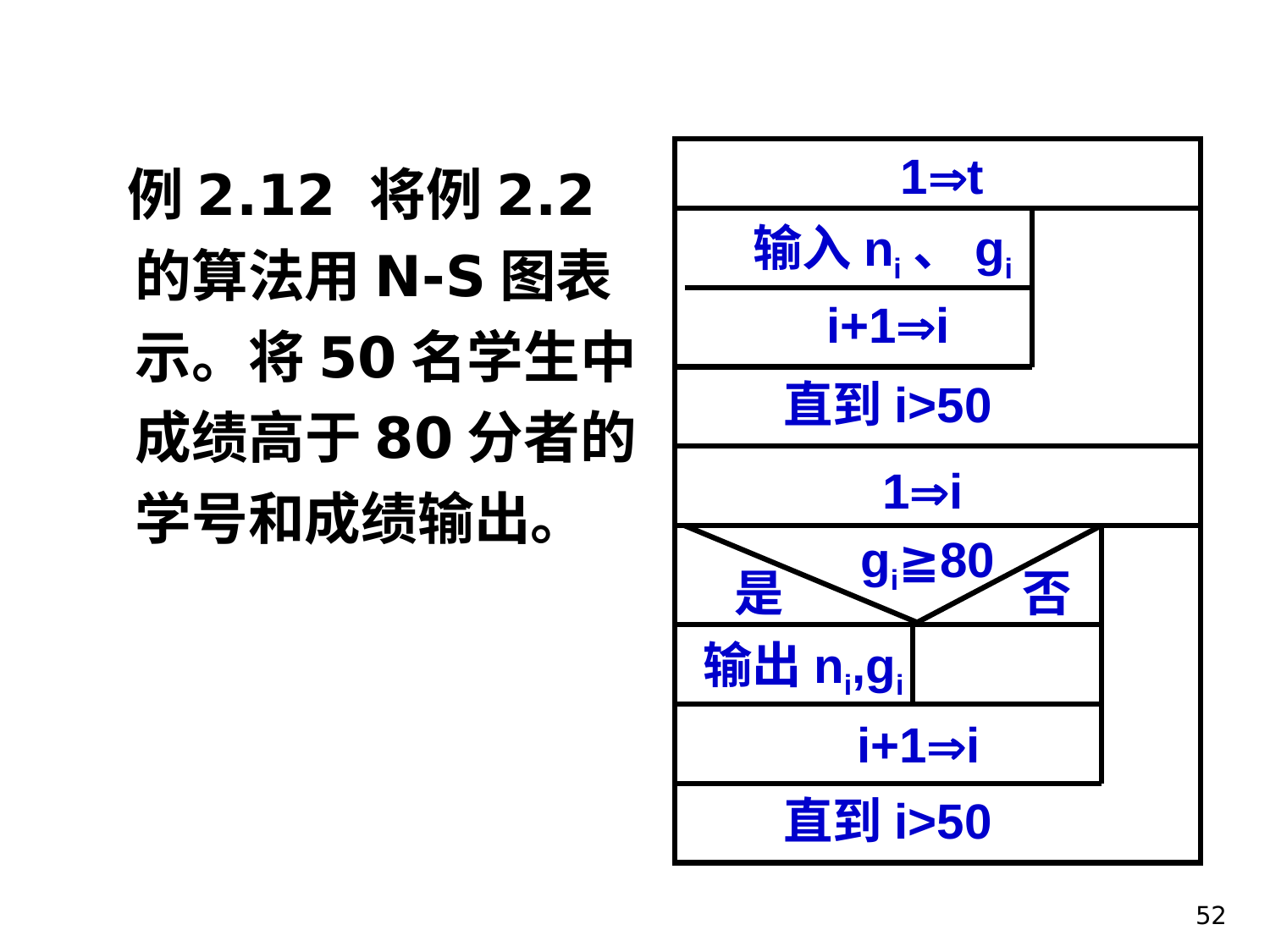

例2.12 将例2.2的算法用N-S图表示。将50名学生中成绩高于80分者的学号和成绩输出。

1⇒t
输入ni、gi
i+1⇒i
直到i>50
1⇒i
gi≧80
是
否
输出ni,gi
i+1⇒i
直到i>50
52